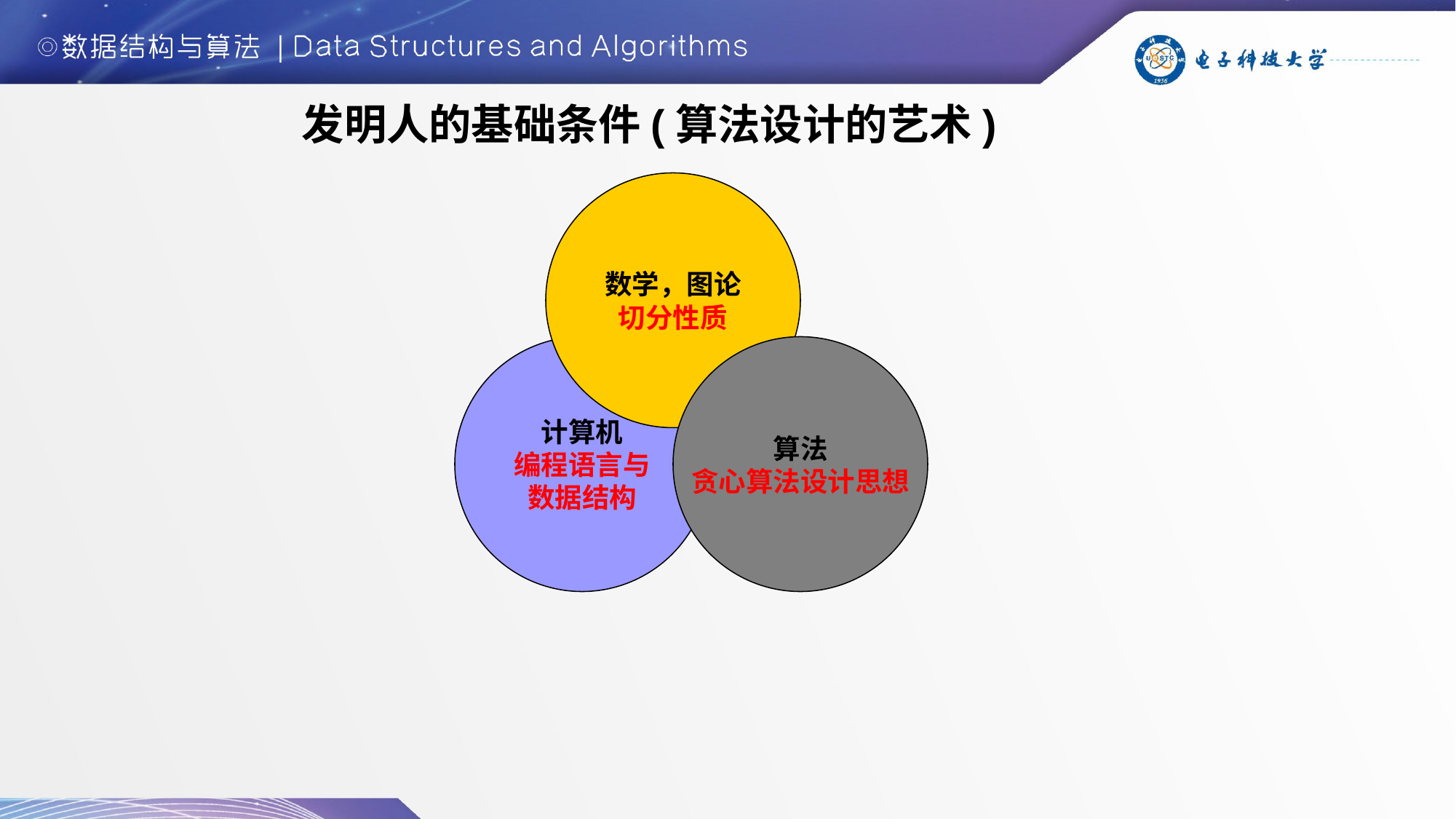

发明人的基础条件(算法设计的艺术)
数学，图论
切分性质
计算机
编程语言与
数据结构
算法
贪心算法设计思想